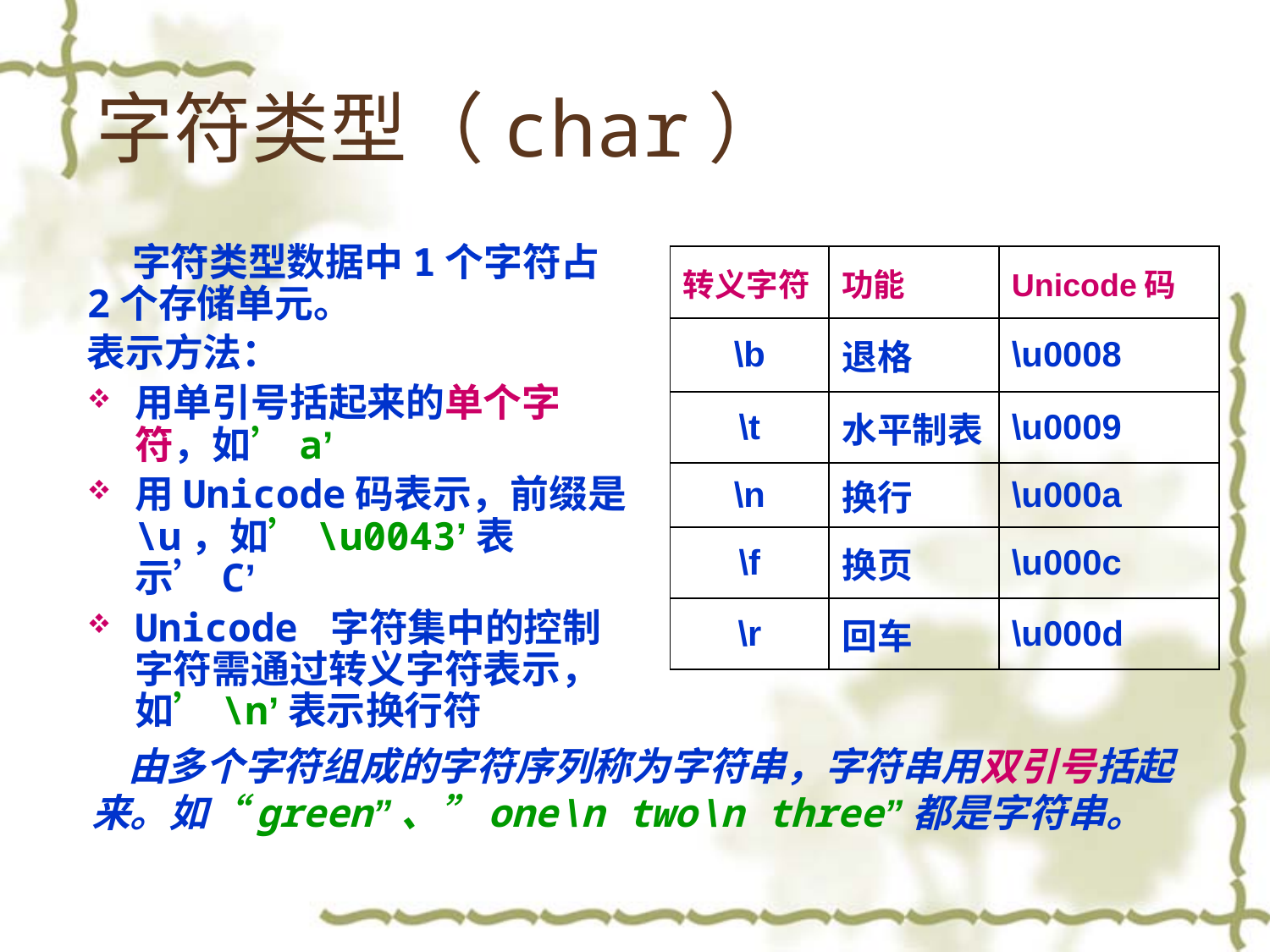

# 字符类型（char）
    字符类型数据中1个字符占2个存储单元。
表示方法：
用单引号括起来的单个字符，如’a’
用Unicode码表示，前缀是\u，如’\u0043’表示’C’
Unicode 字符集中的控制字符需通过转义字符表示，如’\n’表示换行符
| 转义字符 | 功能 | Unicode码 |
| --- | --- | --- |
| \b | 退格 | \u0008 |
| \t | 水平制表 | \u0009 |
| \n | 换行 | \u000a |
| \f | 换页 | \u000c |
| \r | 回车 | \u000d |
    由多个字符组成的字符序列称为字符串，字符串用双引号括起来。如“green”、”one\n two\n three”都是字符串。